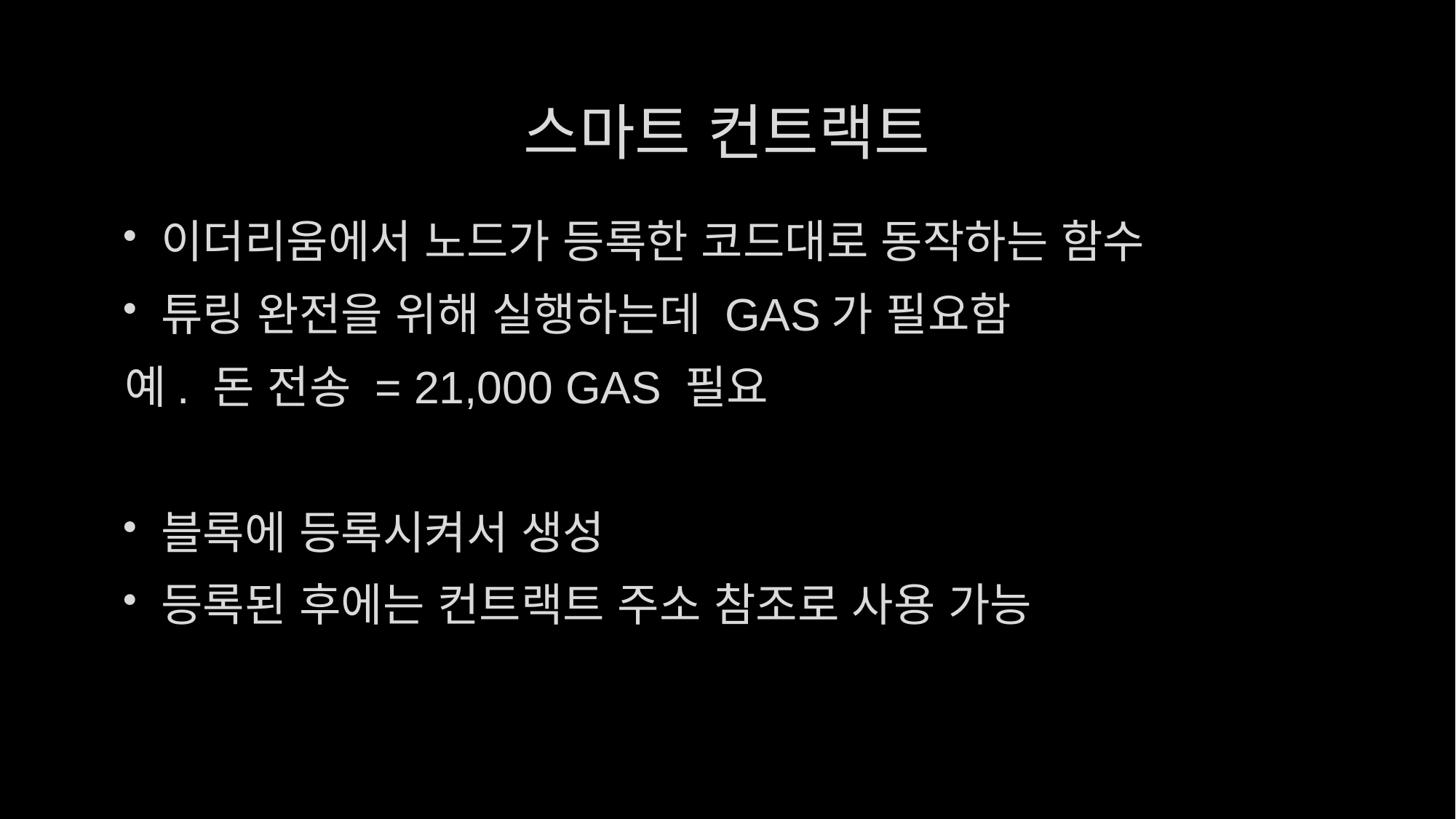

# 스마트 컨트랙트
이더리움에서 노드가 등록한 코드대로 동작하는 함수
튜링 완전을 위해 실행하는데 GAS가 필요함
예. 돈 전송 = 21,000 GAS 필요

블록에 등록시켜서 생성
등록된 후에는 컨트랙트 주소 참조로 사용 가능